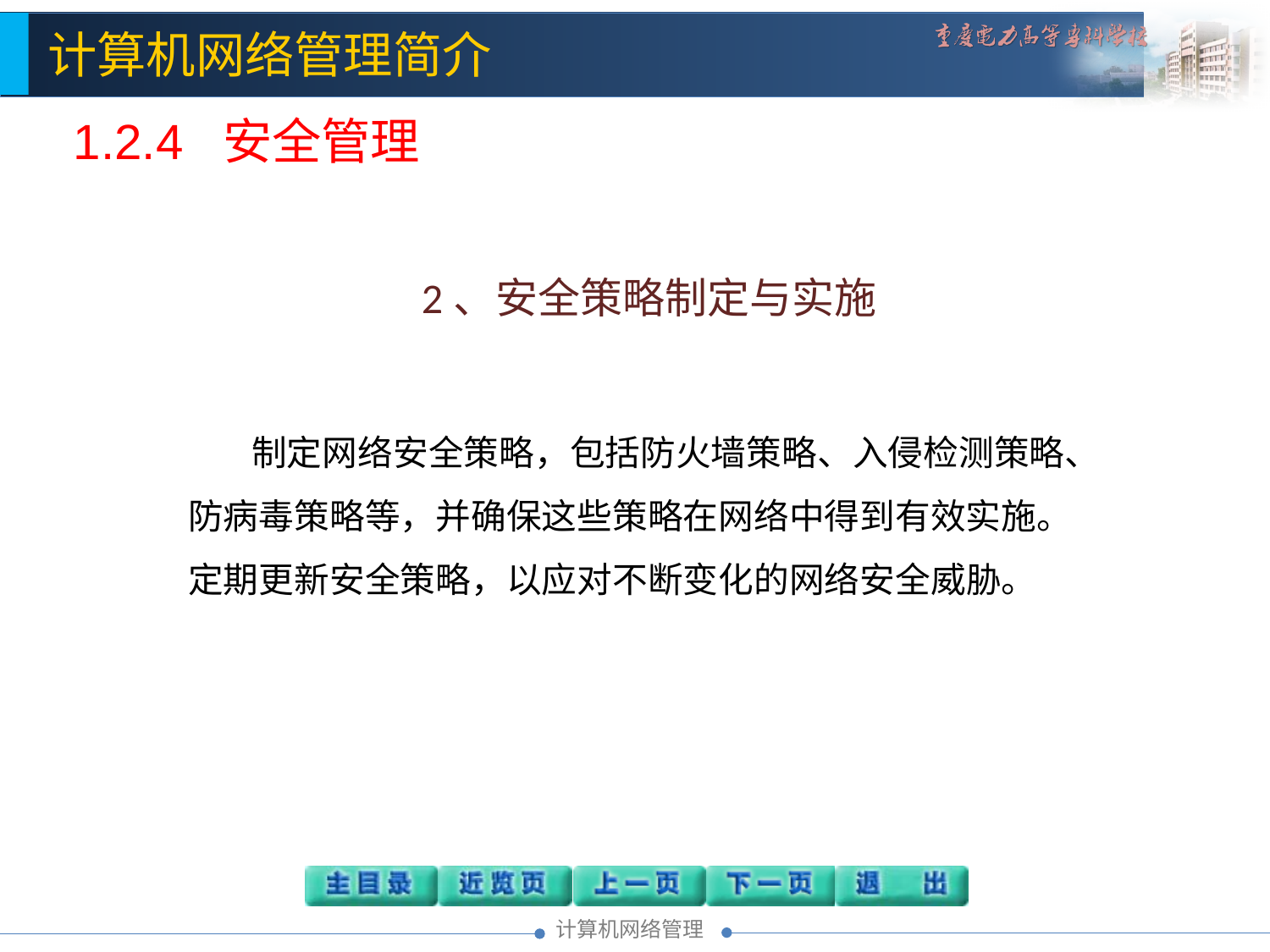

1.2.4  安全管理
2、安全策略制定与实施
制定网络安全策略，包括防火墙策略、入侵检测策略、防病毒策略等，并确保这些策略在网络中得到有效实施。定期更新安全策略，以应对不断变化的网络安全威胁。